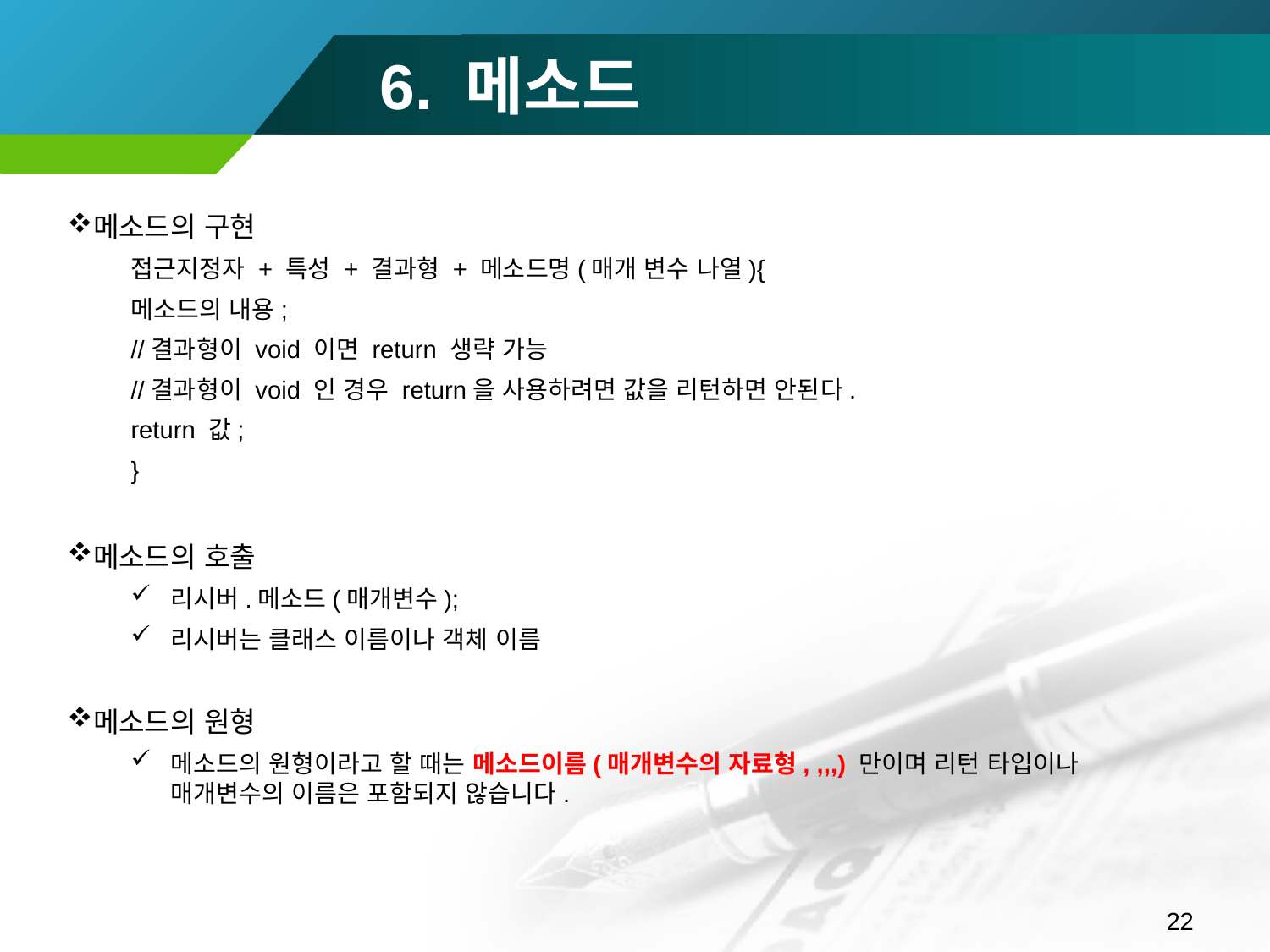

# 6. 메소드
메소드의 구현
접근지정자 + 특성 + 결과형 + 메소드명(매개 변수 나열){
메소드의 내용;
//결과형이 void 이면 return 생략 가능
//결과형이 void 인 경우 return을 사용하려면 값을 리턴하면 안된다.
return 값;
}

메소드의 호출
리시버.메소드(매개변수);
리시버는 클래스 이름이나 객체 이름

메소드의 원형
메소드의 원형이라고 할 때는 메소드이름(매개변수의 자료형, ,,,) 만이며 리턴 타입이나 매개변수의 이름은 포함되지 않습니다.
22